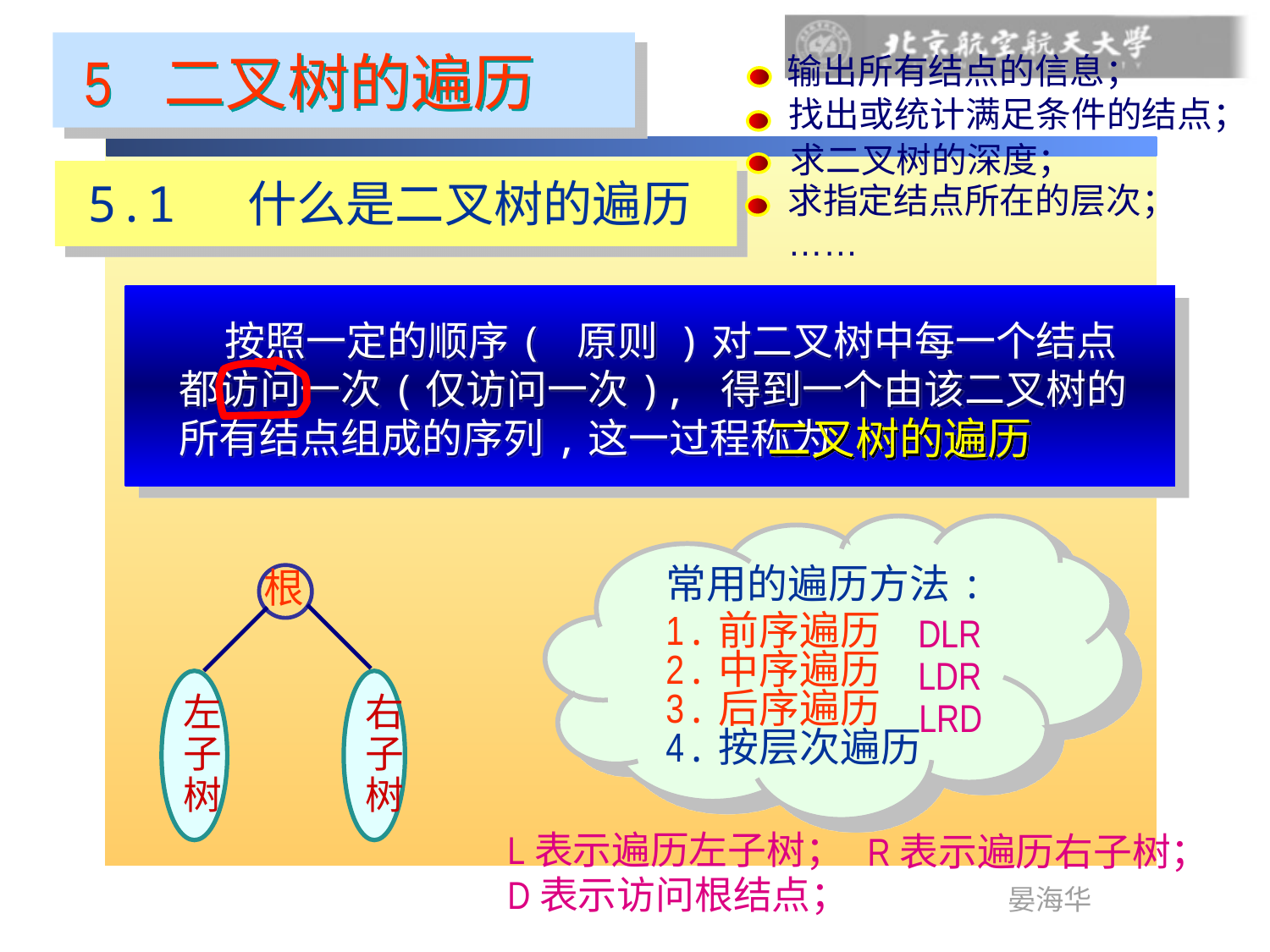

5 二叉树的遍历
输出所有结点的信息；

找出或统计满足条件的结点；

求二叉树的深度；

5.1  什么是二叉树的遍历
求指定结点所在的层次；
……

    按照一定的顺序( 原则 )对二叉树中每一个结点都访问一次(仅访问一次), 得到一个由该二叉树的所有结点组成的序列,这一过程称为             。
二叉树的遍历

常用的遍历方法:
1.前序遍历
2.中序遍历
3.后序遍历
4.按层次遍历
根

左
子
树
右
子
树
DLR
LDR
LRD
L表示遍历左子树；
R表示遍历右子树；
D表示访问根结点；